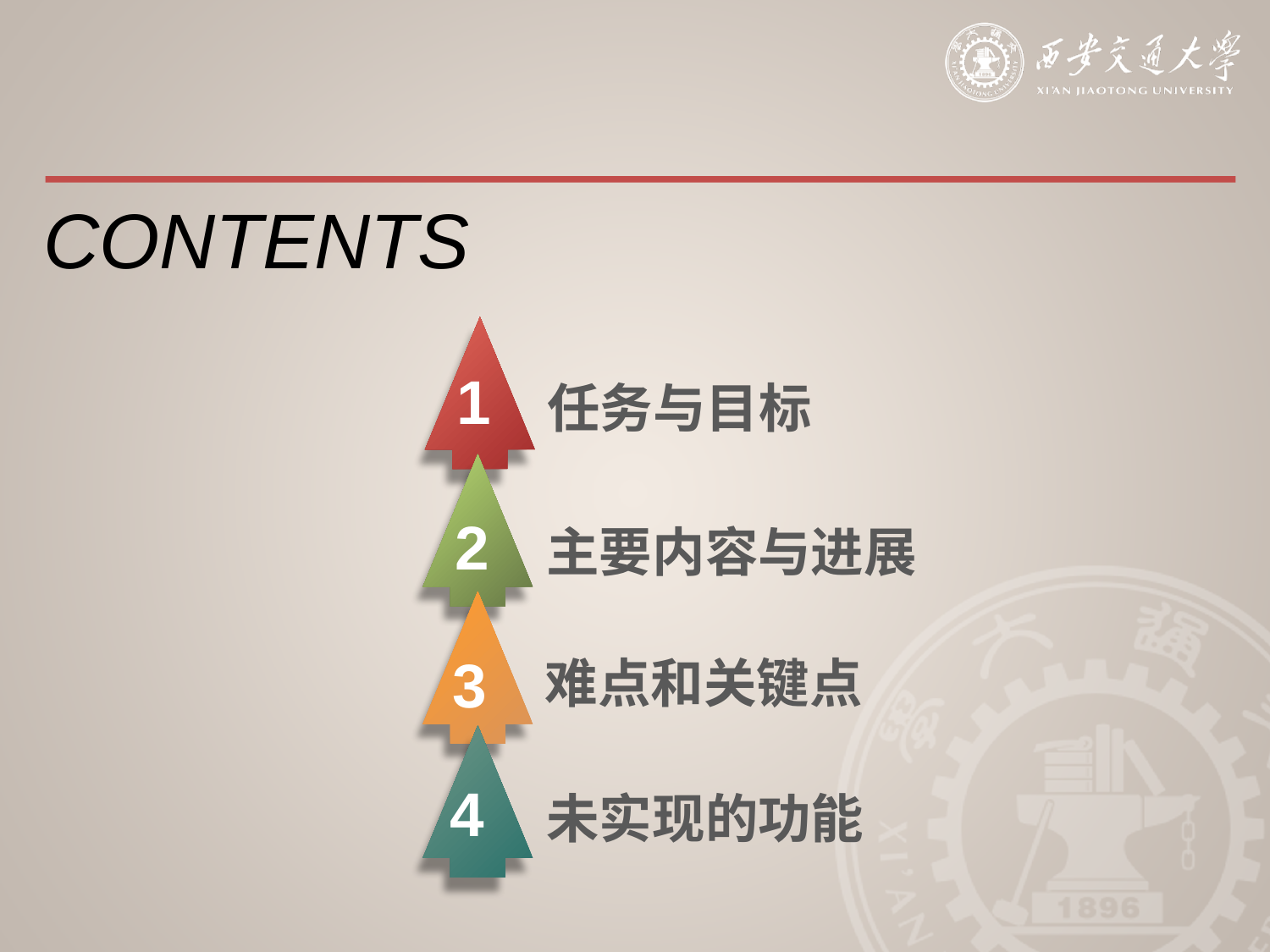

CONTENTS

1
任务与目标

2
主要内容与进展

3
难点和关键点

4
未实现的功能